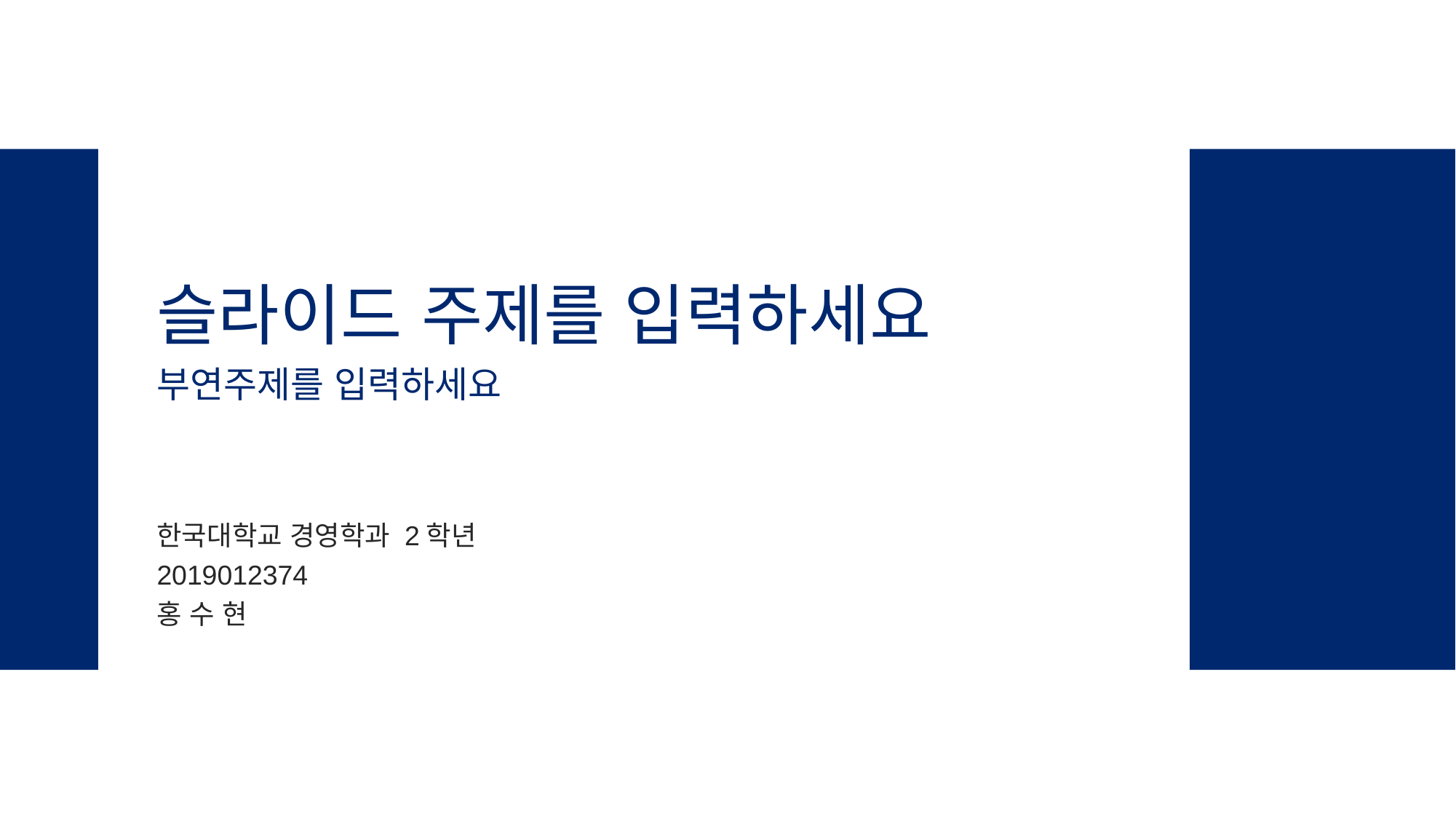

슬라이드 주제를 입력하세요
부연주제를 입력하세요
한국대학교 경영학과 2학년
2019012374
홍 수 현